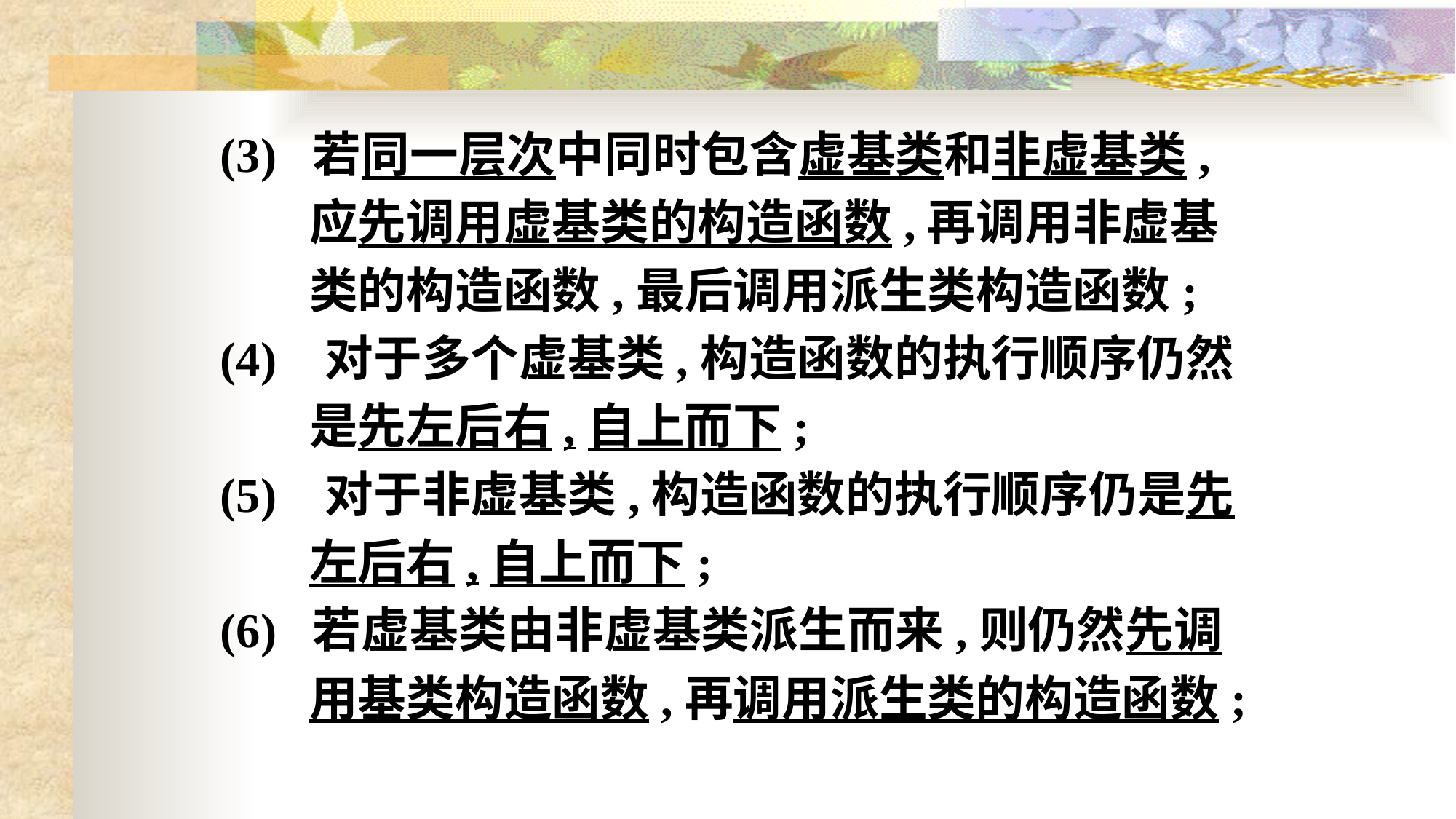

(3)  若同一层次中同时包含虚基类和非虚基类,
       应先调用虚基类的构造函数,再调用非虚基
       类的构造函数,最后调用派生类构造函数;
(4)   对于多个虚基类,构造函数的执行顺序仍然
       是先左后右,自上而下;
(5)   对于非虚基类,构造函数的执行顺序仍是先
       左后右,自上而下;
(6)  若虚基类由非虚基类派生而来,则仍然先调
       用基类构造函数,再调用派生类的构造函数;